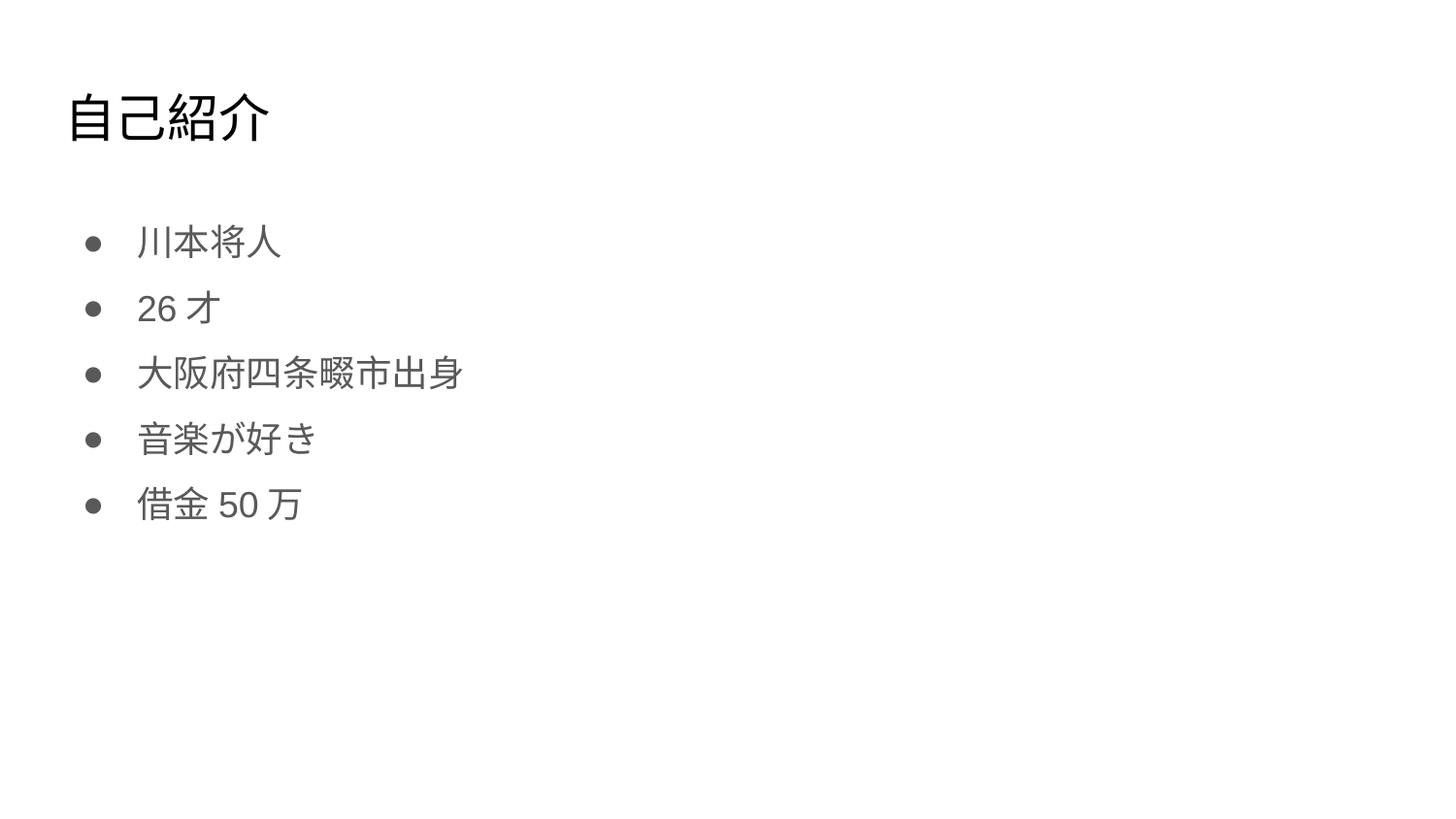

# 自己紹介
川本将人
26才
大阪府四条畷市出身
音楽が好き
借金50万